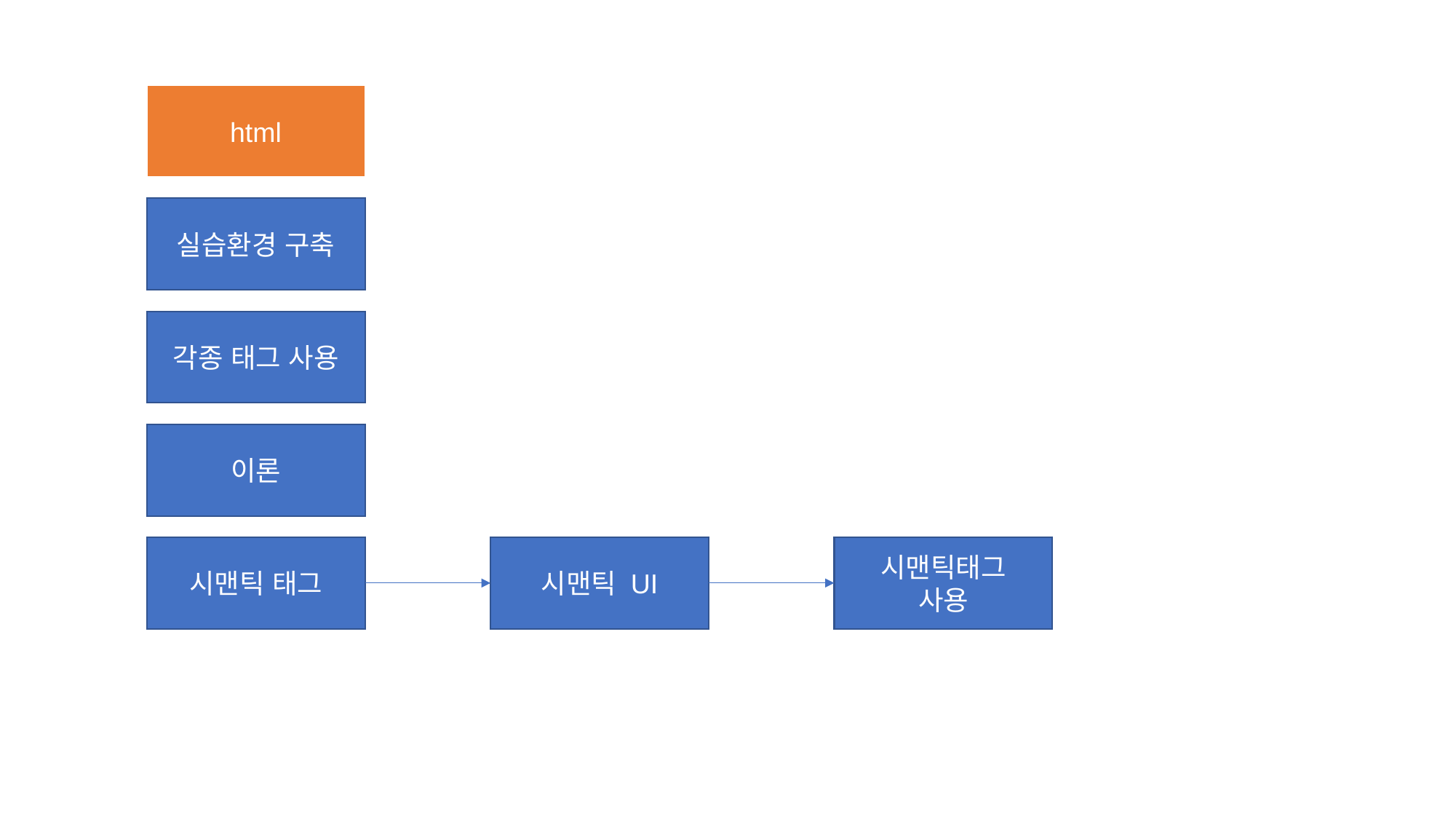

html
실습환경 구축
각종 태그 사용
이론
시맨틱태그
사용
시맨틱 태그
시맨틱 UI